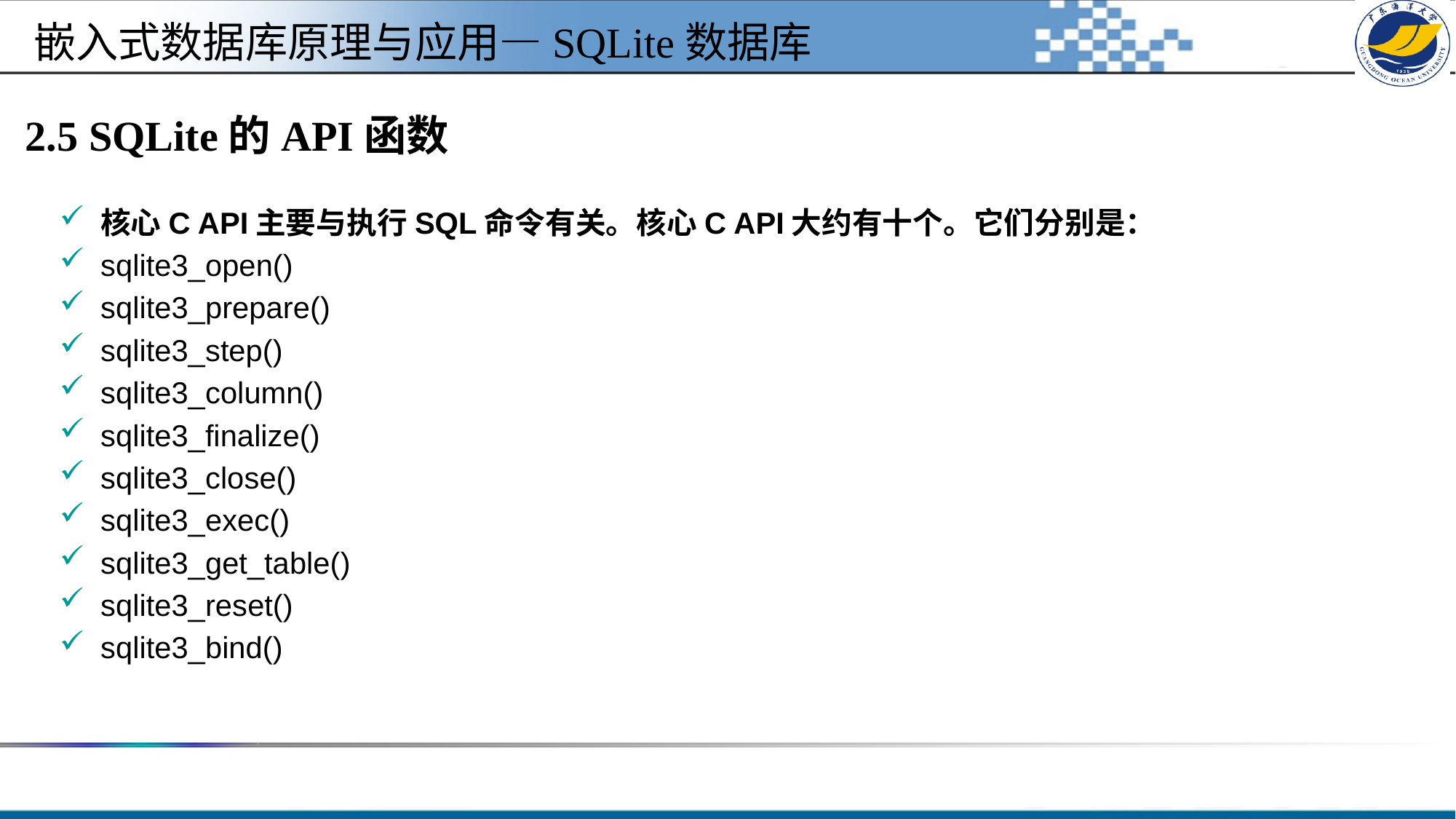

嵌入式数据库原理与应用—SQLite数据库
# 2.5 SQLite的API函数
核心C API主要与执行SQL命令有关。核心C API大约有十个。它们分别是：
sqlite3_open()
sqlite3_prepare()
sqlite3_step()
sqlite3_column()
sqlite3_finalize()
sqlite3_close()
sqlite3_exec()
sqlite3_get_table()
sqlite3_reset()
sqlite3_bind()